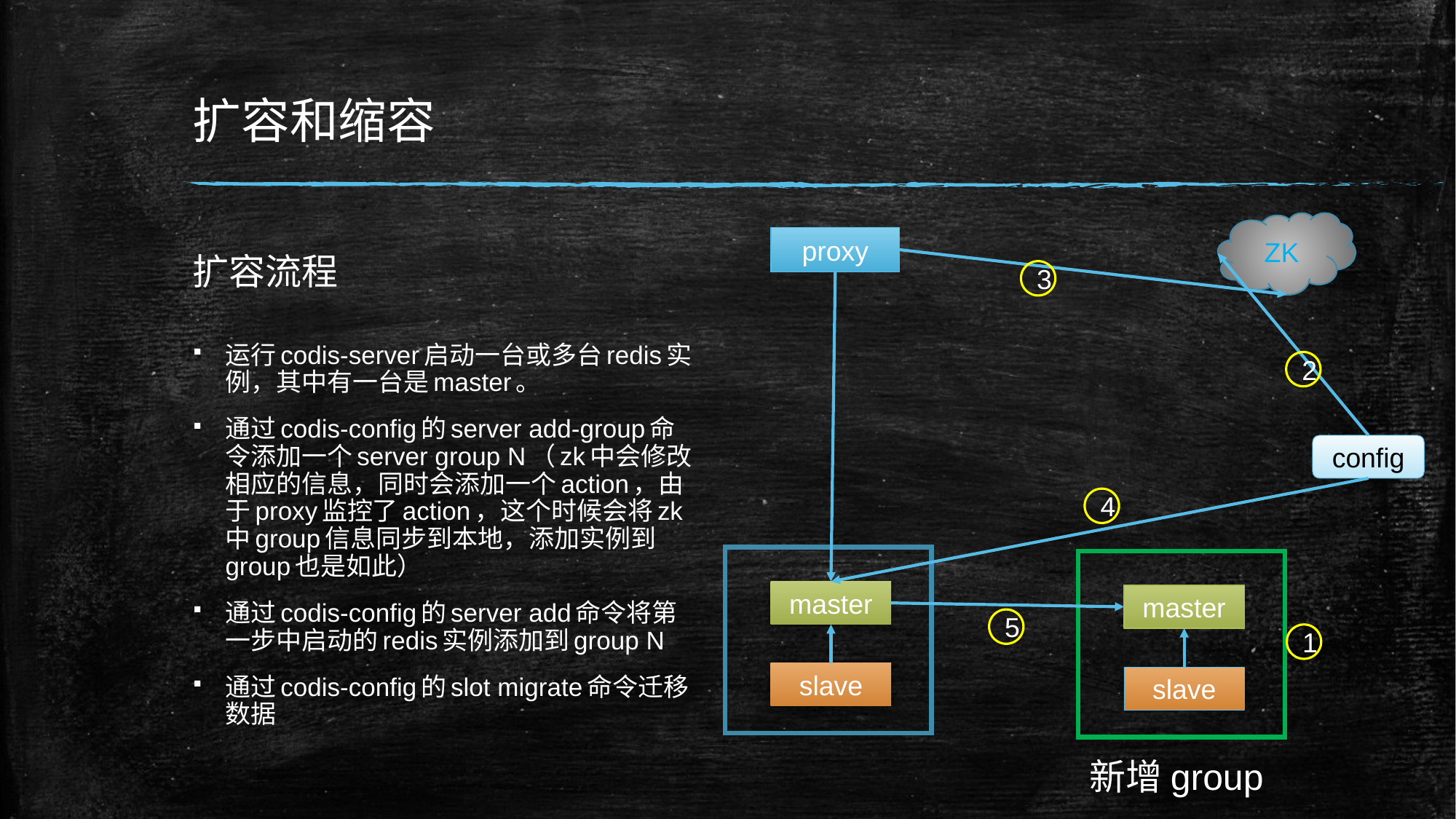

# 扩容和缩容
ZK
扩容流程
proxy
3
运行codis-server启动一台或多台redis实例，其中有一台是master。
通过codis-config的server add-group命令添加一个server group N（zk中会修改相应的信息，同时会添加一个action，由于proxy监控了action，这个时候会将zk中group信息同步到本地，添加实例到group也是如此）
通过codis-config的server add命令将第一步中启动的redis实例添加到group N
通过codis-config的slot migrate命令迁移数据

2
config
4

master
master
5
1
slave
slave
新增group